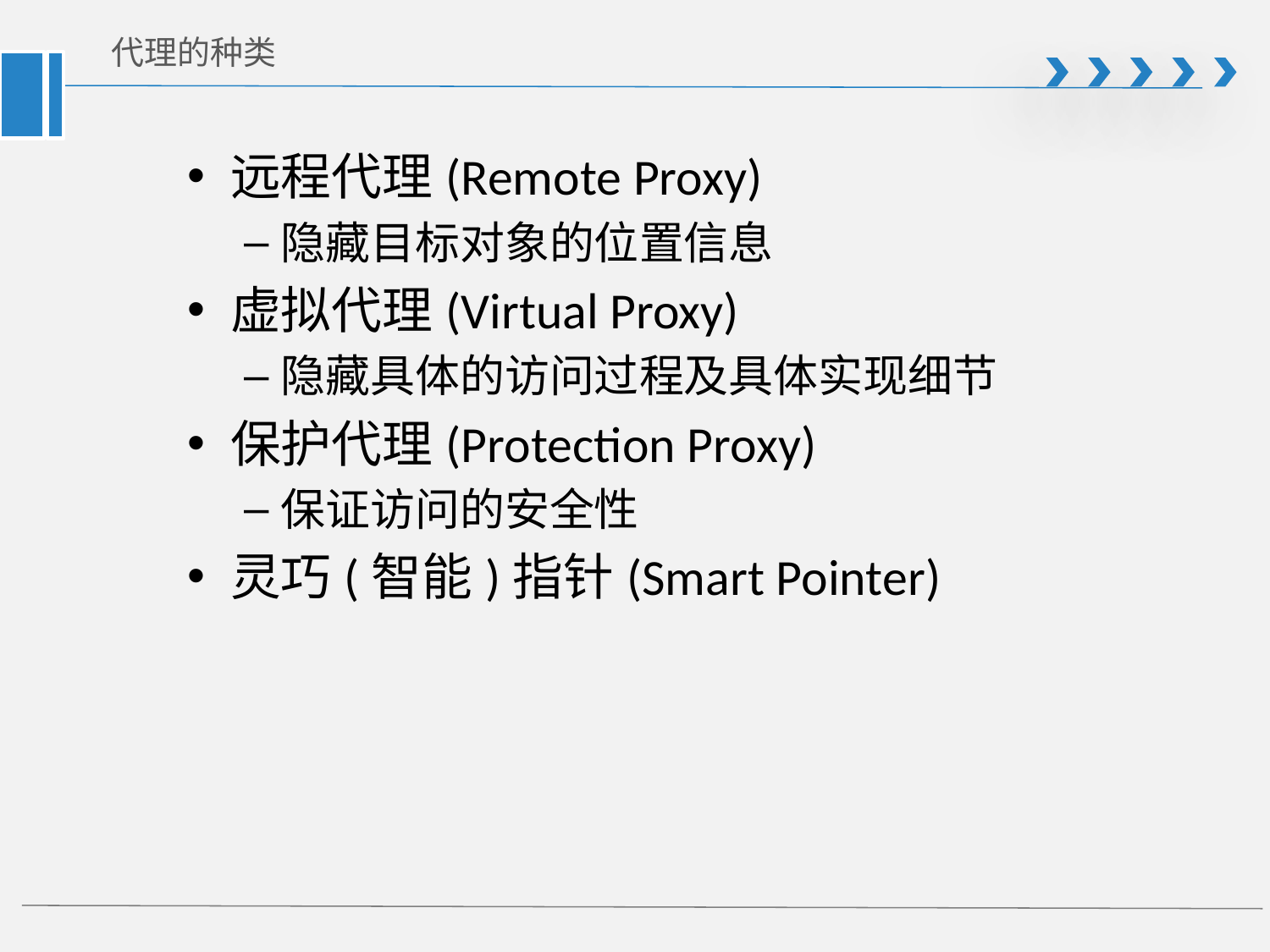

# 代理的种类
远程代理(Remote Proxy)
隐藏目标对象的位置信息
虚拟代理(Virtual Proxy)
隐藏具体的访问过程及具体实现细节
保护代理(Protection Proxy)
保证访问的安全性
灵巧(智能)指针(Smart Pointer)